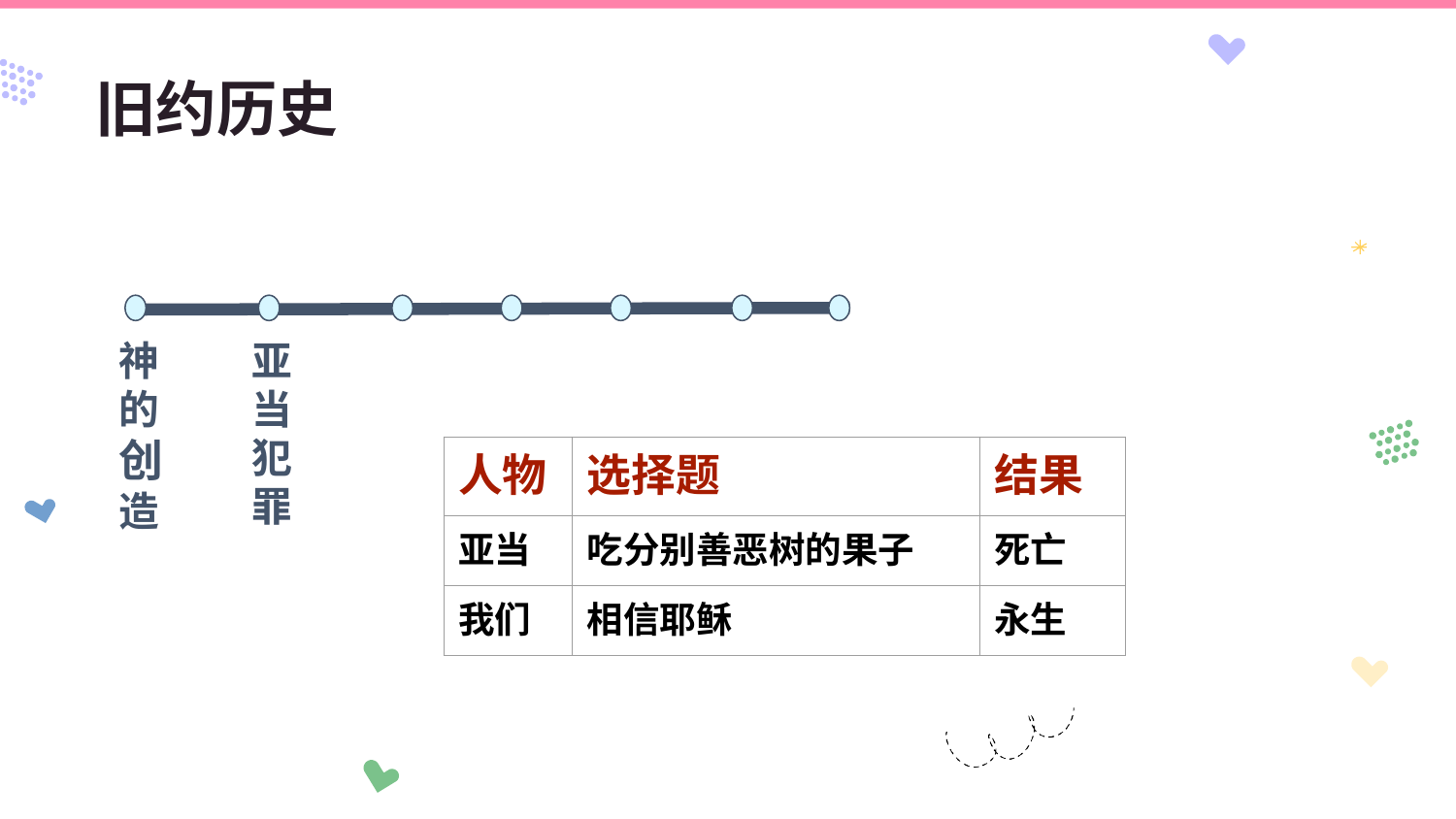

# 旧约历史

神的创造
亚当犯罪

| 人物 | 选择题 | 结果 |
| --- | --- | --- |
| 亚当 | 吃分别善恶树的果子 | 死亡 |
| 我们 | 相信耶稣 | 永生 |